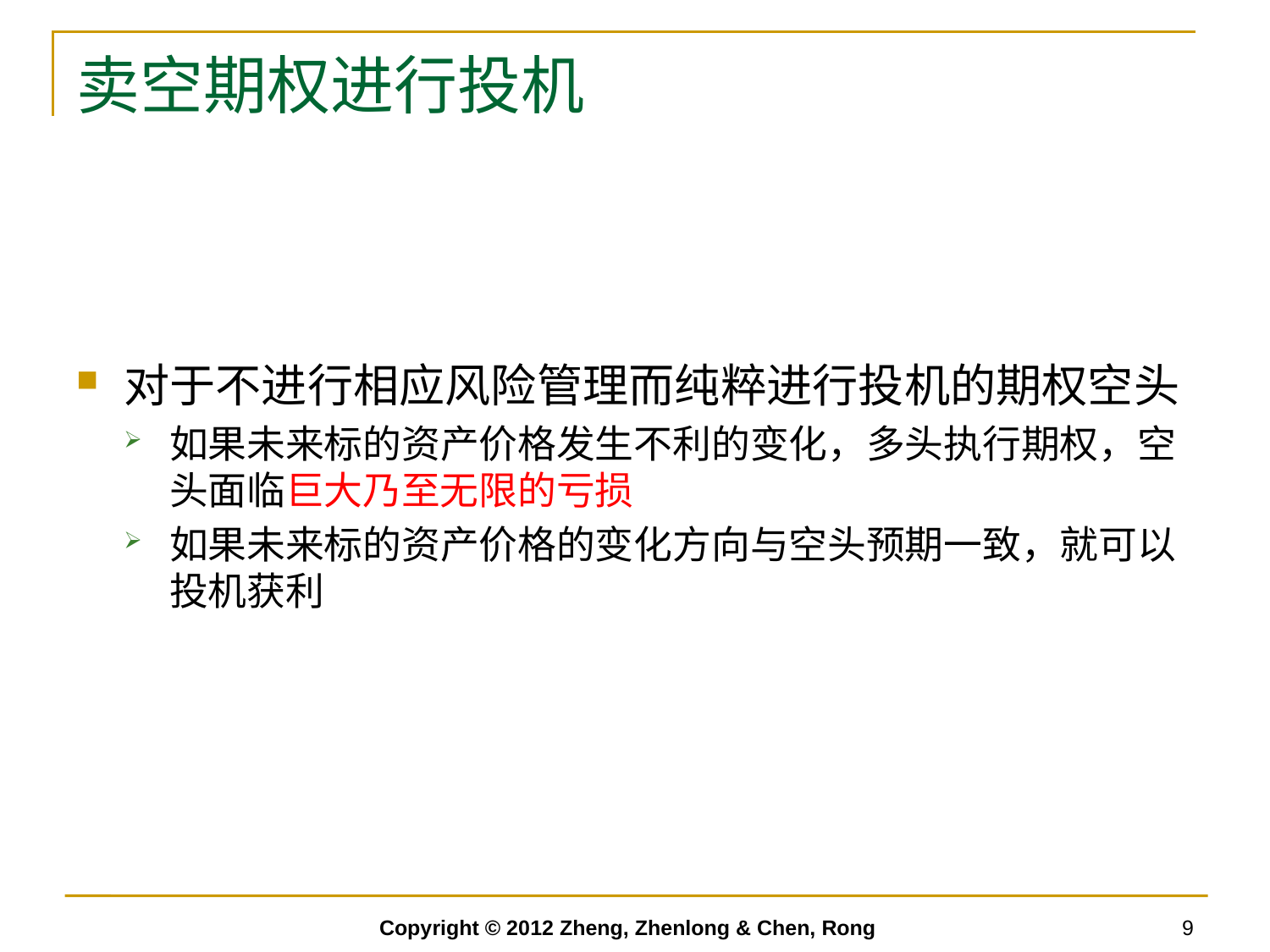

# 卖空期权进行投机

对于不进行相应风险管理而纯粹进行投机的期权空头
如果未来标的资产价格发生不利的变化，多头执行期权，空头面临巨大乃至无限的亏损
如果未来标的资产价格的变化方向与空头预期一致，就可以投机获利
Copyright © 2012 Zheng, Zhenlong & Chen, Rong
9